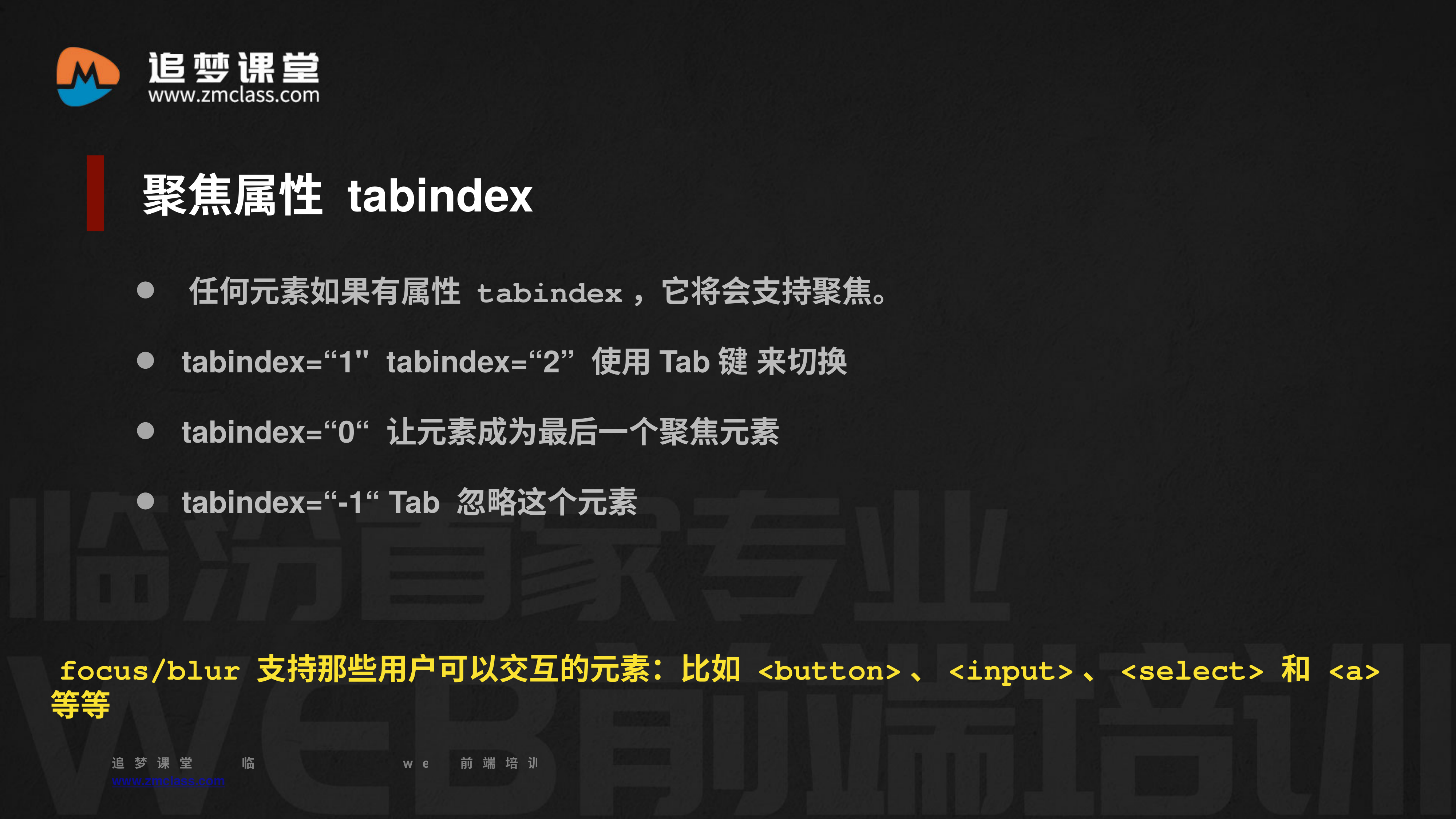

聚焦属性 tabindex
 任何元素如果有属性 tabindex，它将会支持聚焦。

 tabindex=“1"  tabindex=“2” 使用Tab键 来切换

 tabindex=“0“ 让元素成为最后一个聚焦元素

 tabindex=“-1“ Tab 忽略这个元素

 focus/blur 支持那些用户可以交互的元素：比如 <button>、<input>、<select> 和 <a> 等等
追梦课堂   临汾首家专业的web前端培训机构                                                          www.zmclass.com
11